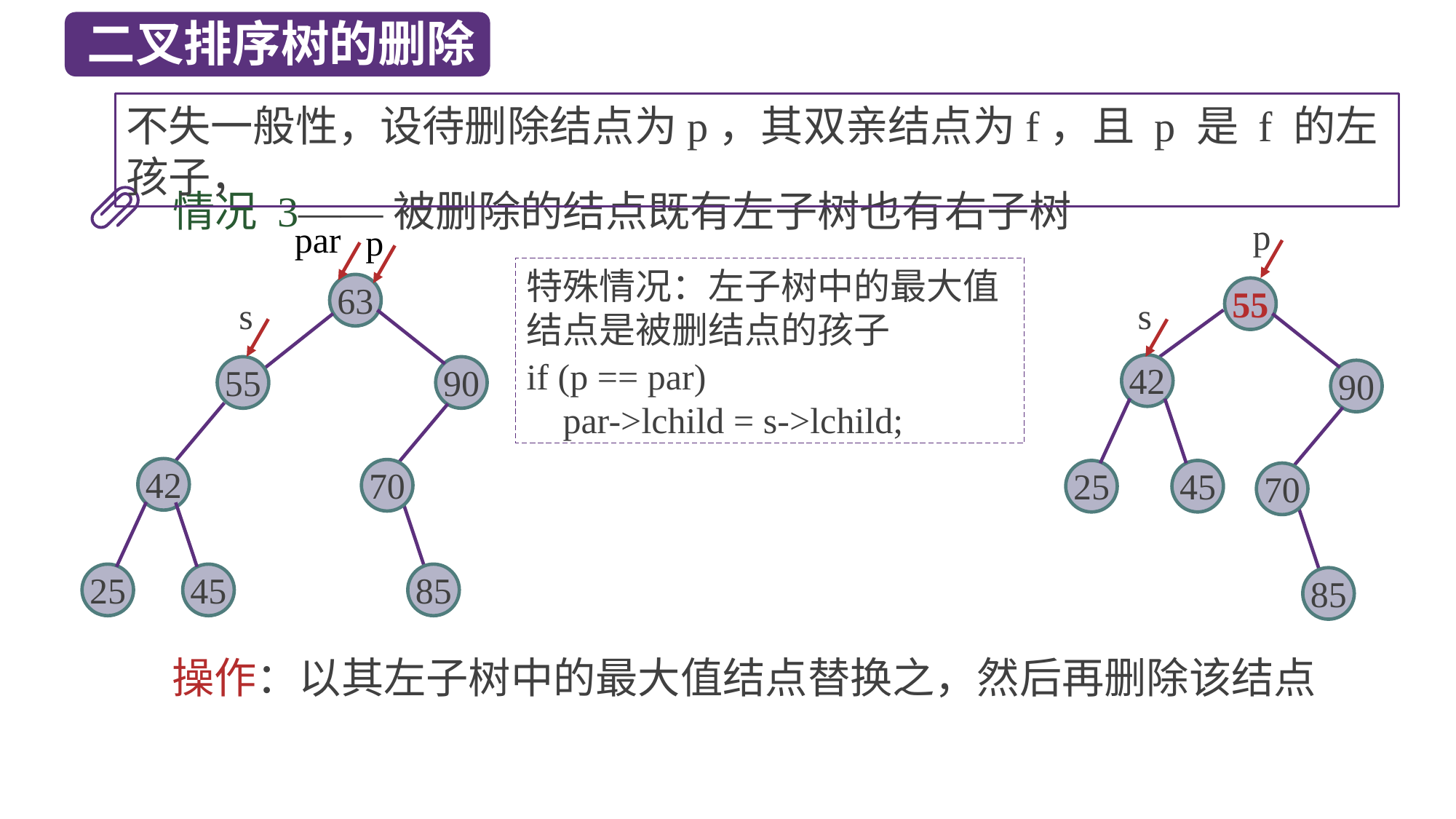

二叉排序树的删除

不失一般性，设待删除结点为p，其双亲结点为f，且 p 是 f 的左孩子，
情况 3——被删除的结点既有左子树也有右子树

p

55
s

90
42

25

45

70

85
par

p

特殊情况：左子树中的最大值结点是被删结点的孩子

63
s

90

if (p == par)
    par->lchild = s->lchild;
55

42

70

25

45

85
操作：以其左子树中的最大值结点替换之，然后再删除该结点